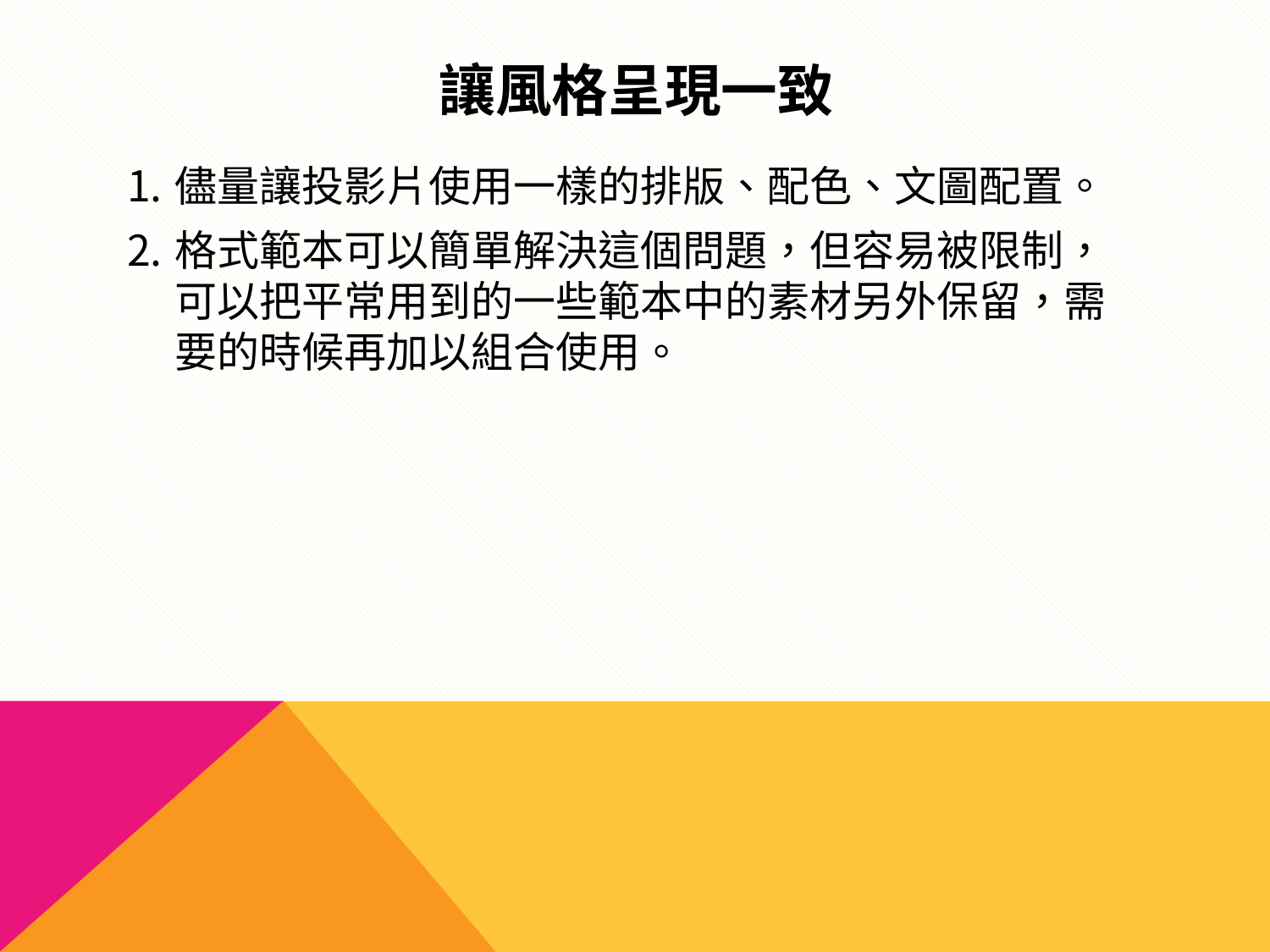

# 讓風格呈現一致
儘量讓投影片使用一樣的排版、配色、文圖配置。
格式範本可以簡單解決這個問題，但容易被限制，可以把平常用到的一些範本中的素材另外保留，需要的時候再加以組合使用。